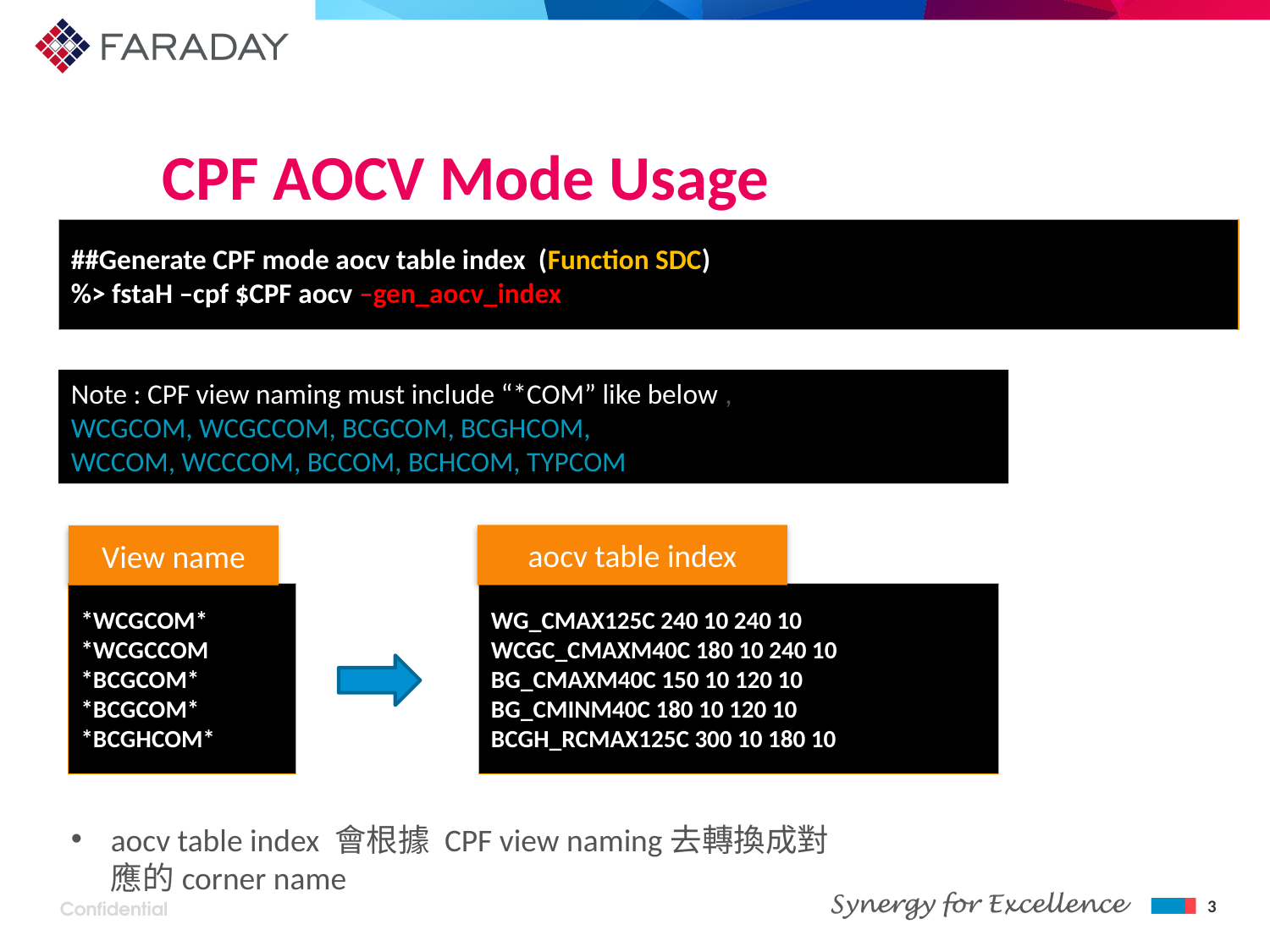

# CPF AOCV Mode Usage
##Generate CPF mode aocv table index  (Function SDC)
%> fstaH –cpf $CPF aocv –gen_aocv_index

Note : CPF view naming must include “*COM” like below ,
WCGCOM, WCGCCOM, BCGCOM, BCGHCOM,
WCCOM, WCCCOM, BCCOM, BCHCOM, TYPCOM
aocv table index
View name
*WCGCOM*
*WCGCCOM
*BCGCOM*
*BCGCOM*
*BCGHCOM*
WG_CMAX125C 240 10 240 10
WCGC_CMAXM40C 180 10 240 10
BG_CMAXM40C 150 10 120 10
BG_CMINM40C 180 10 120 10
BCGH_RCMAX125C 300 10 180 10

aocv table index 會根據 CPF view naming去轉換成對應的corner name